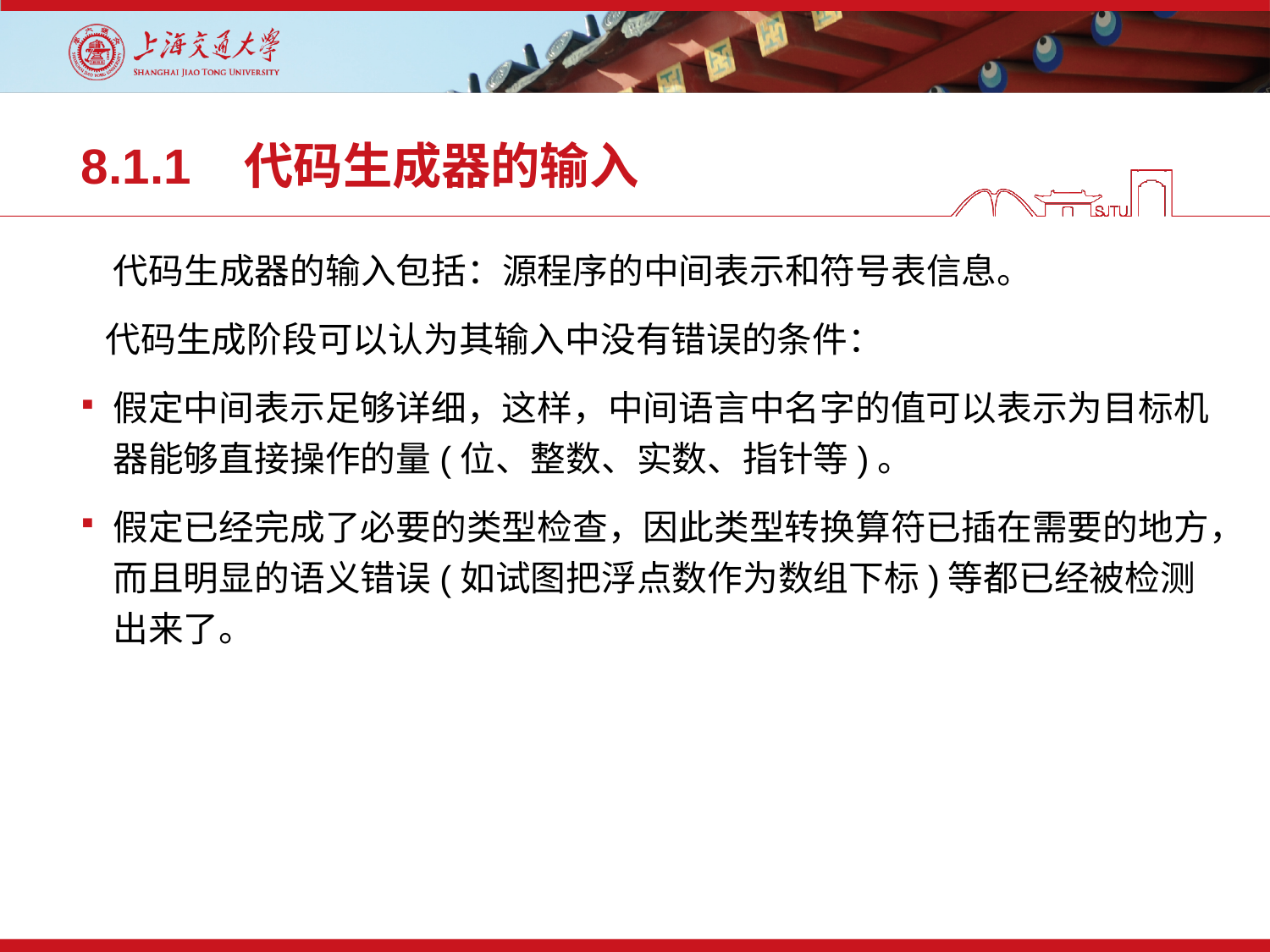

# 8.1.1   代码生成器的输入
   代码生成器的输入包括：源程序的中间表示和符号表信息。
  代码生成阶段可以认为其输入中没有错误的条件：
假定中间表示足够详细，这样，中间语言中名字的值可以表示为目标机器能够直接操作的量(位、整数、实数、指针等)。
假定已经完成了必要的类型检查，因此类型转换算符已插在需要的地方，而且明显的语义错误(如试图把浮点数作为数组下标)等都已经被检测出来了。